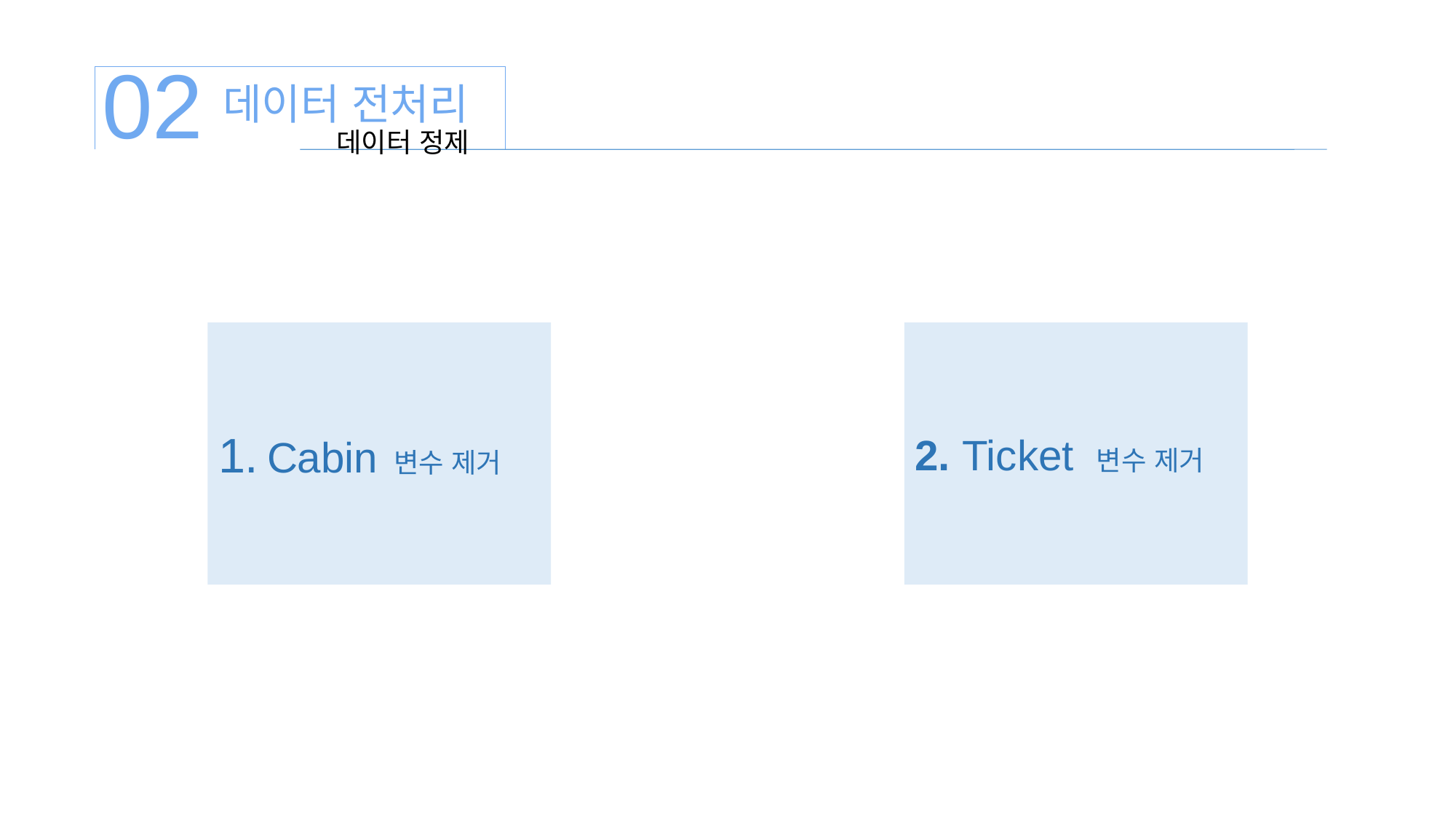

02
데이터 전처리
데이터 정제
2. Ticket 변수 제거
1. Cabin 변수 제거